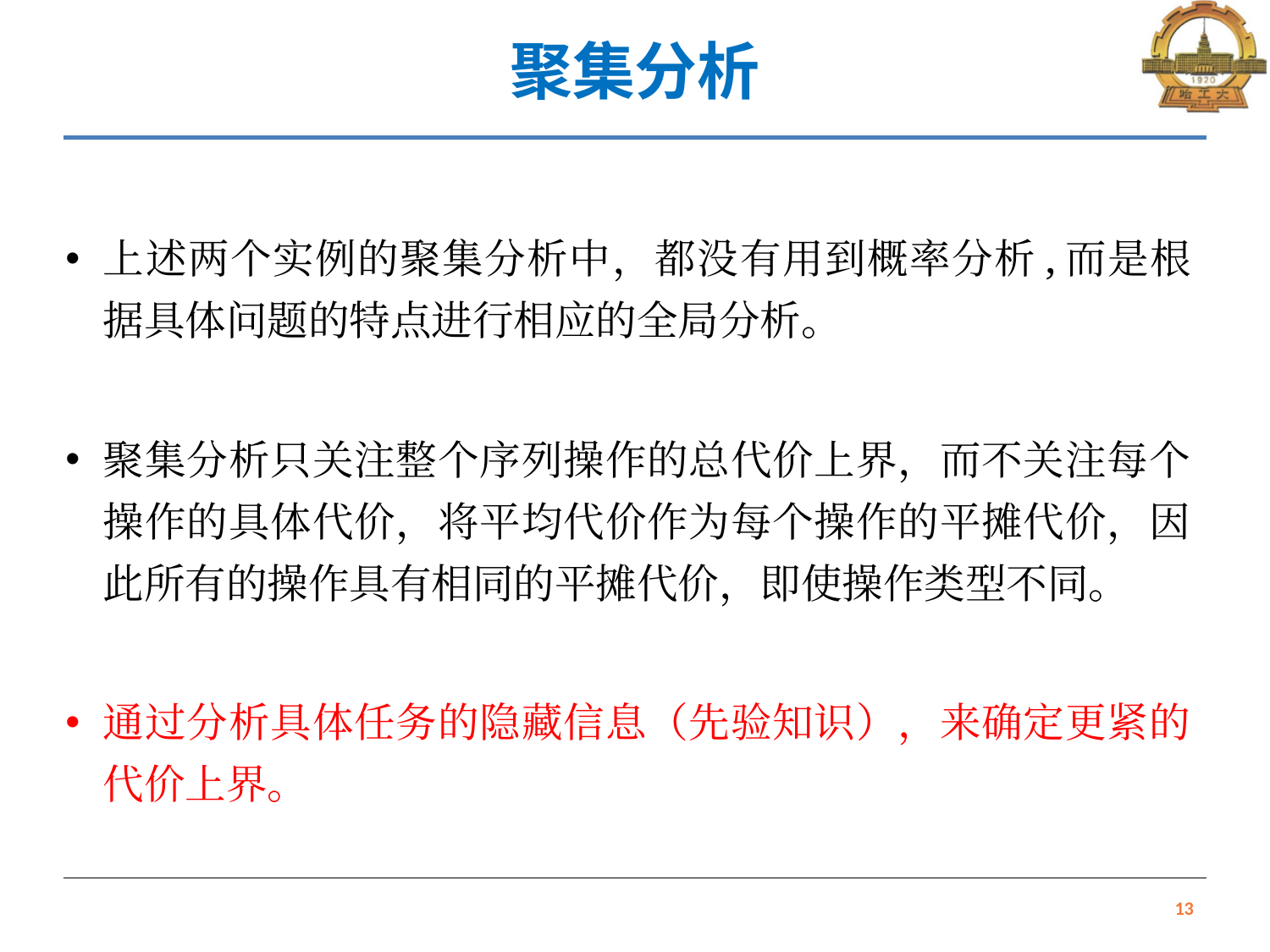

# 聚集分析
上述两个实例的聚集分析中，都没有用到概率分析,而是根据具体问题的特点进行相应的全局分析。

聚集分析只关注整个序列操作的总代价上界，而不关注每个操作的具体代价，将平均代价作为每个操作的平摊代价，因此所有的操作具有相同的平摊代价，即使操作类型不同。

通过分析具体任务的隐藏信息（先验知识），来确定更紧的代价上界。
13